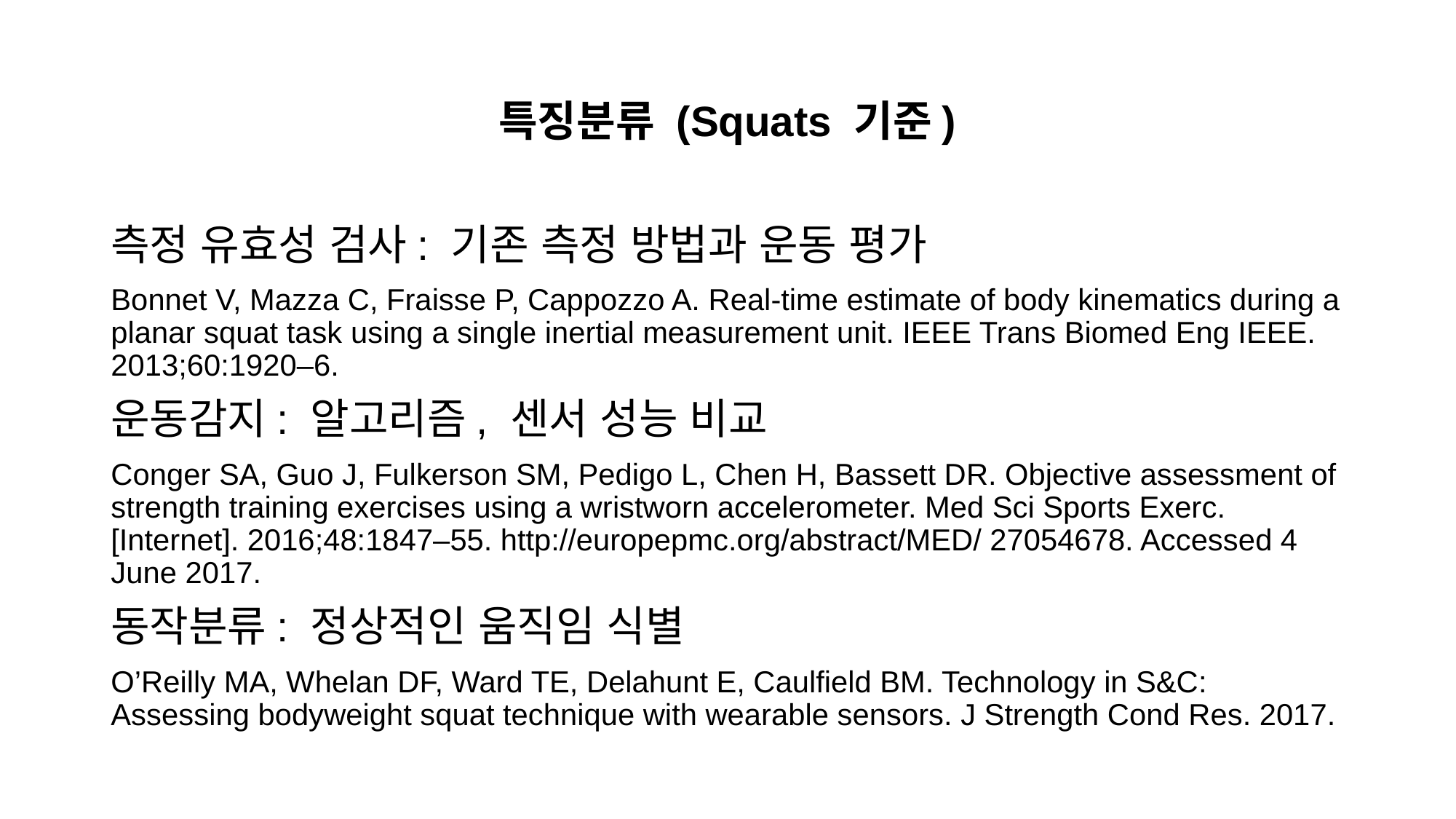

# 특징분류 (Squats 기준)
측정 유효성 검사: 기존 측정 방법과 운동 평가
Bonnet V, Mazza C, Fraisse P, Cappozzo A. Real-time estimate of body kinematics during a planar squat task using a single inertial measurement unit. IEEE Trans Biomed Eng IEEE. 2013;60:1920–6.
운동감지: 알고리즘, 센서 성능 비교
Conger SA, Guo J, Fulkerson SM, Pedigo L, Chen H, Bassett DR. Objective assessment of strength training exercises using a wristworn accelerometer. Med Sci Sports Exerc. [Internet]. 2016;48:1847–55. http://europepmc.org/abstract/MED/ 27054678. Accessed 4 June 2017.
동작분류: 정상적인 움직임 식별
O’Reilly MA, Whelan DF, Ward TE, Delahunt E, Caulfield BM. Technology in S&C: Assessing bodyweight squat technique with wearable sensors. J Strength Cond Res. 2017.